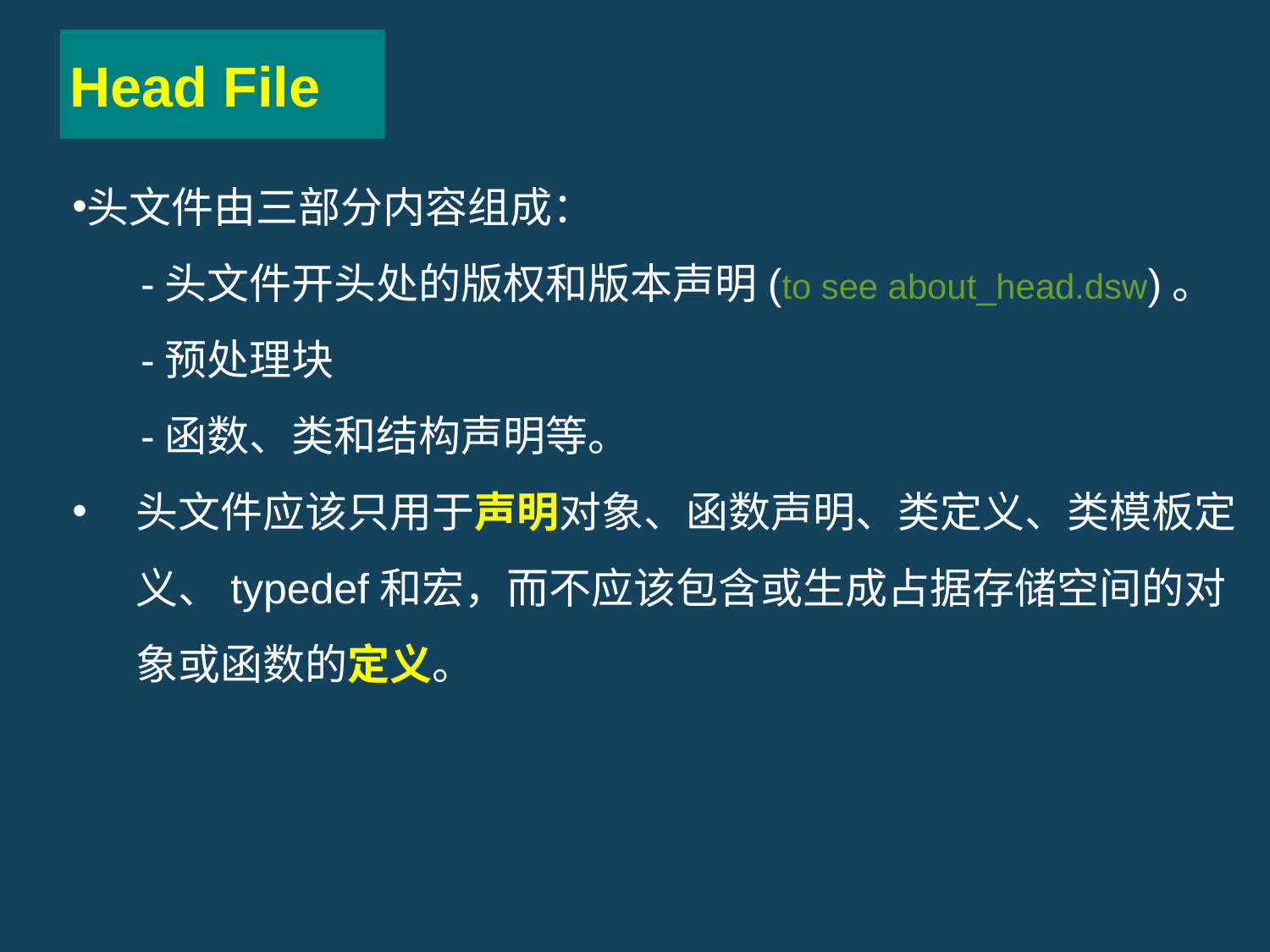

# Head File
头文件由三部分内容组成：
-头文件开头处的版权和版本声明(to see about_head.dsw)。
-预处理块
-函数、类和结构声明等。
头文件应该只用于声明对象、函数声明、类定义、类模板定义、typedef和宏，而不应该包含或生成占据存储空间的对象或函数的定义。